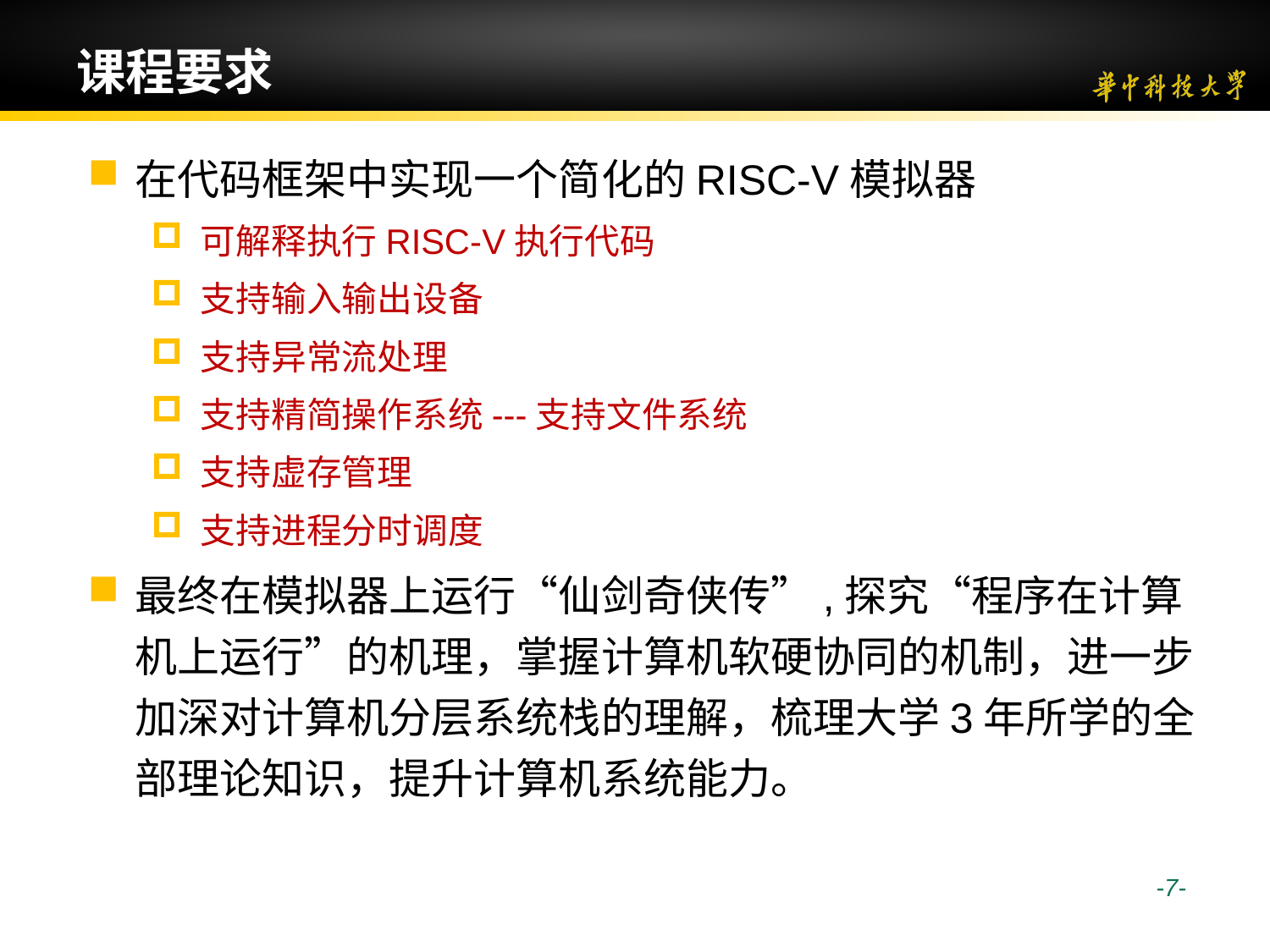

# 课程要求
在代码框架中实现一个简化的RISC-V模拟器
可解释执行RISC-V执行代码
支持输入输出设备
支持异常流处理
支持精简操作系统---支持文件系统
支持虚存管理
支持进程分时调度
最终在模拟器上运行“仙剑奇侠传”,探究“程序在计算机上运行”的机理，掌握计算机软硬协同的机制，进一步加深对计算机分层系统栈的理解，梳理大学3年所学的全部理论知识，提升计算机系统能力。

 -7-